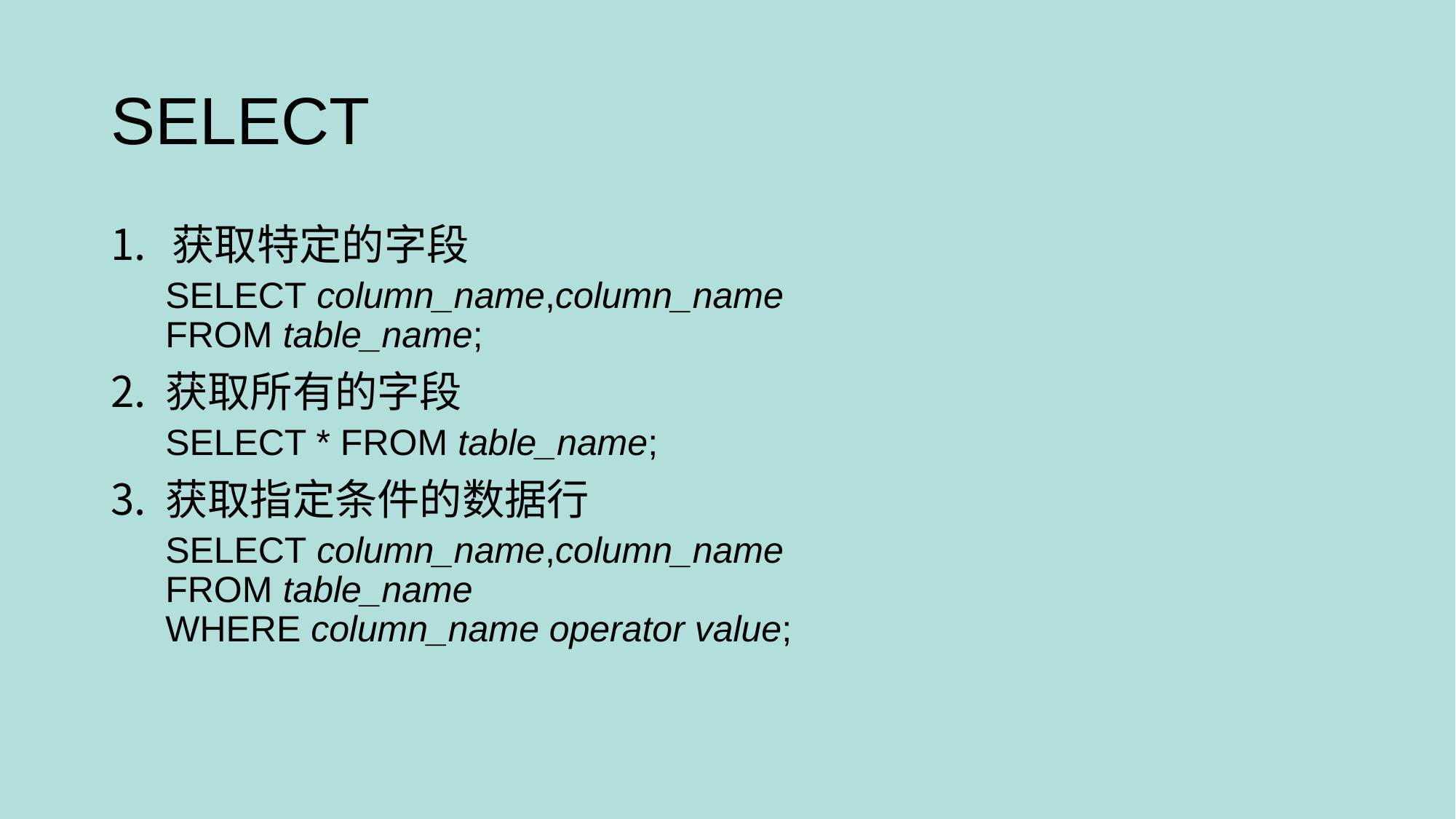

# SELECT
获取特定的字段
SELECT column_name,column_name
FROM table_name;
获取所有的字段
SELECT * FROM table_name;
获取指定条件的数据行
SELECT column_name,column_name
FROM table_name
WHERE column_name operator value;